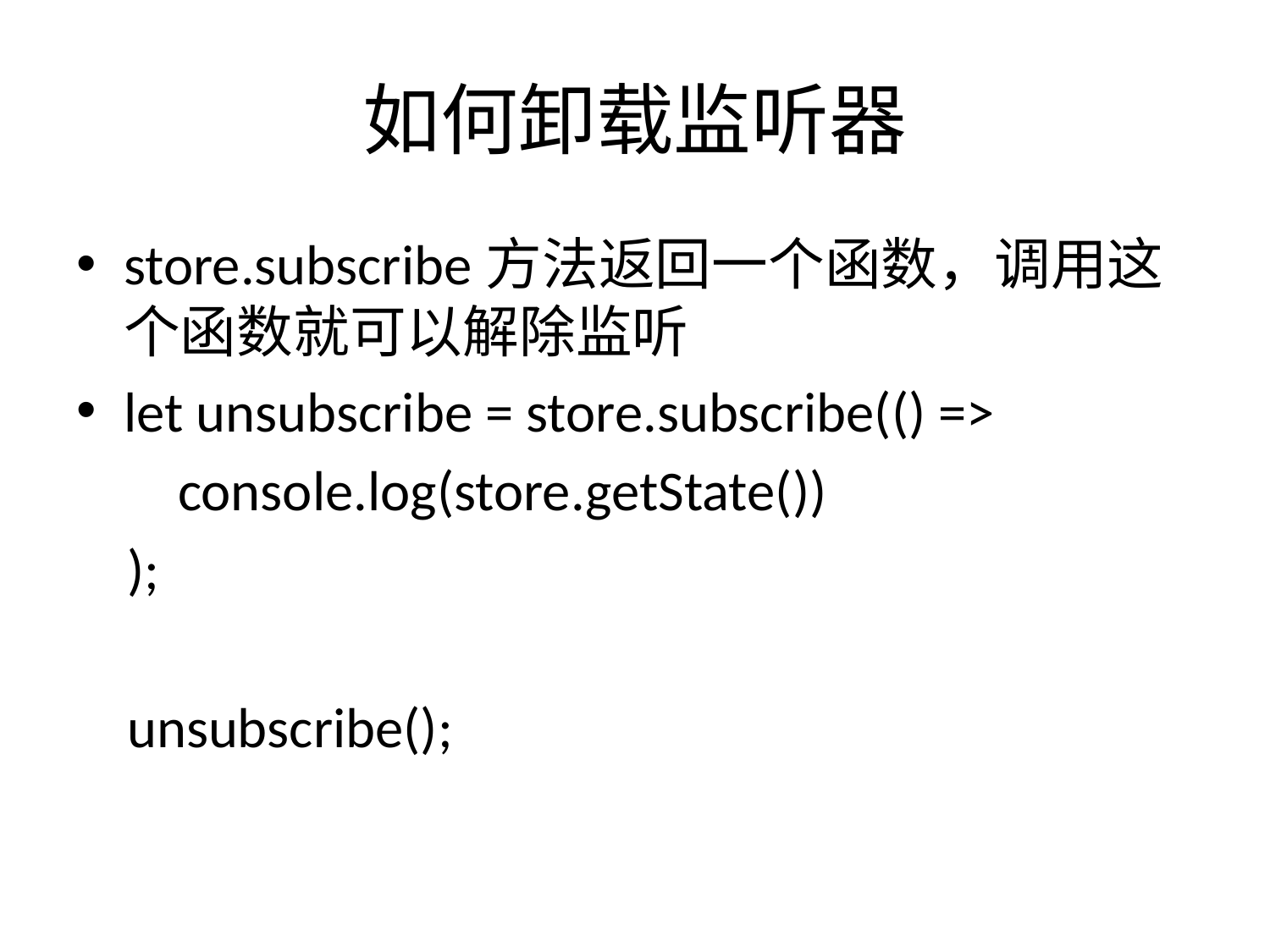

# 如何卸载监听器
store.subscribe方法返回一个函数，调用这个函数就可以解除监听
let unsubscribe = store.subscribe(() =>
        console.log(store.getState())
    );

    unsubscribe();